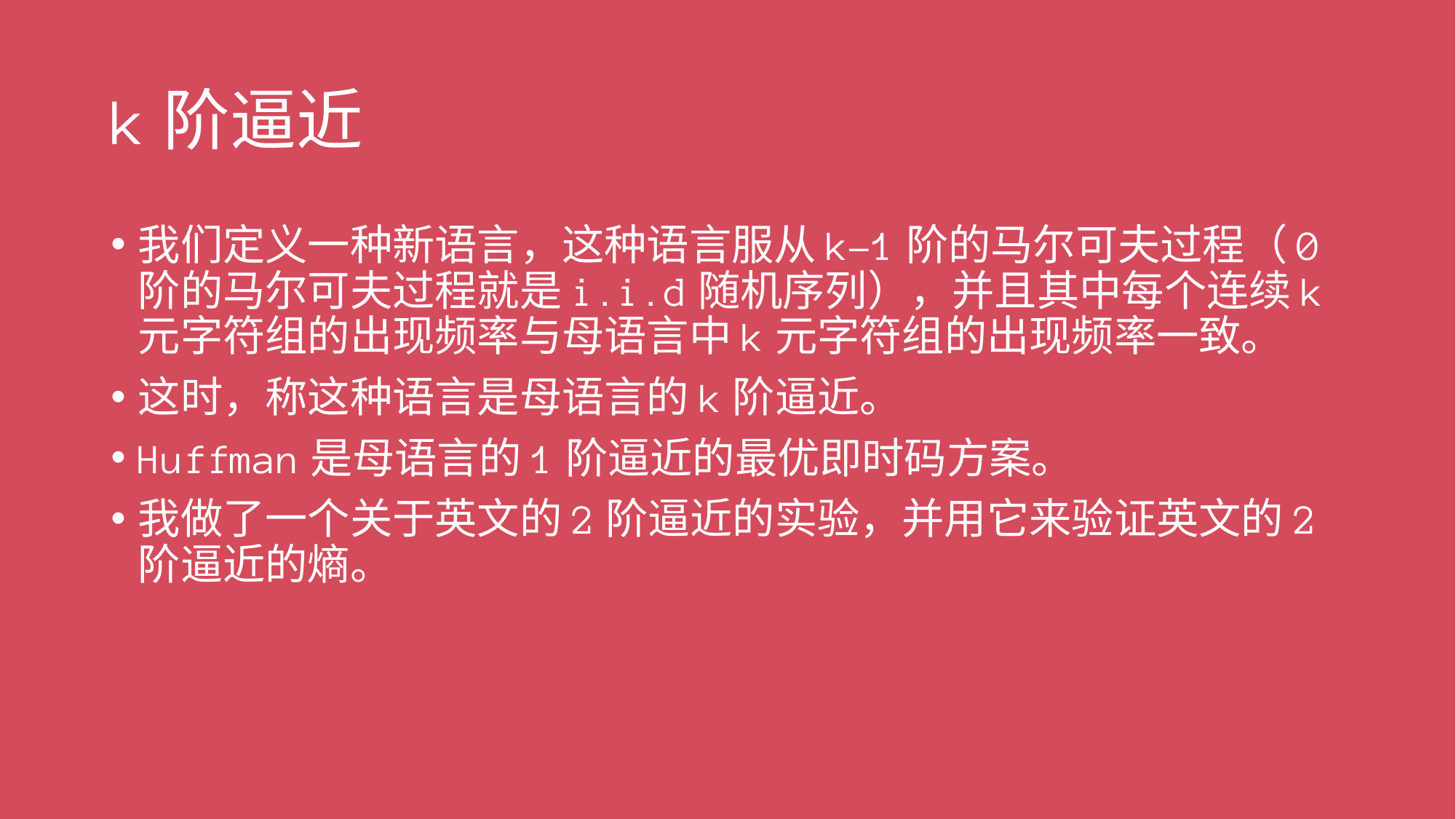

# k阶逼近
我们定义一种新语言，这种语言服从k-1阶的马尔可夫过程（0阶的马尔可夫过程就是i.i.d随机序列），并且其中每个连续k元字符组的出现频率与母语言中k元字符组的出现频率一致。
这时，称这种语言是母语言的k阶逼近。
Huffman是母语言的1阶逼近的最优即时码方案。
我做了一个关于英文的2阶逼近的实验，并用它来验证英文的2阶逼近的熵。